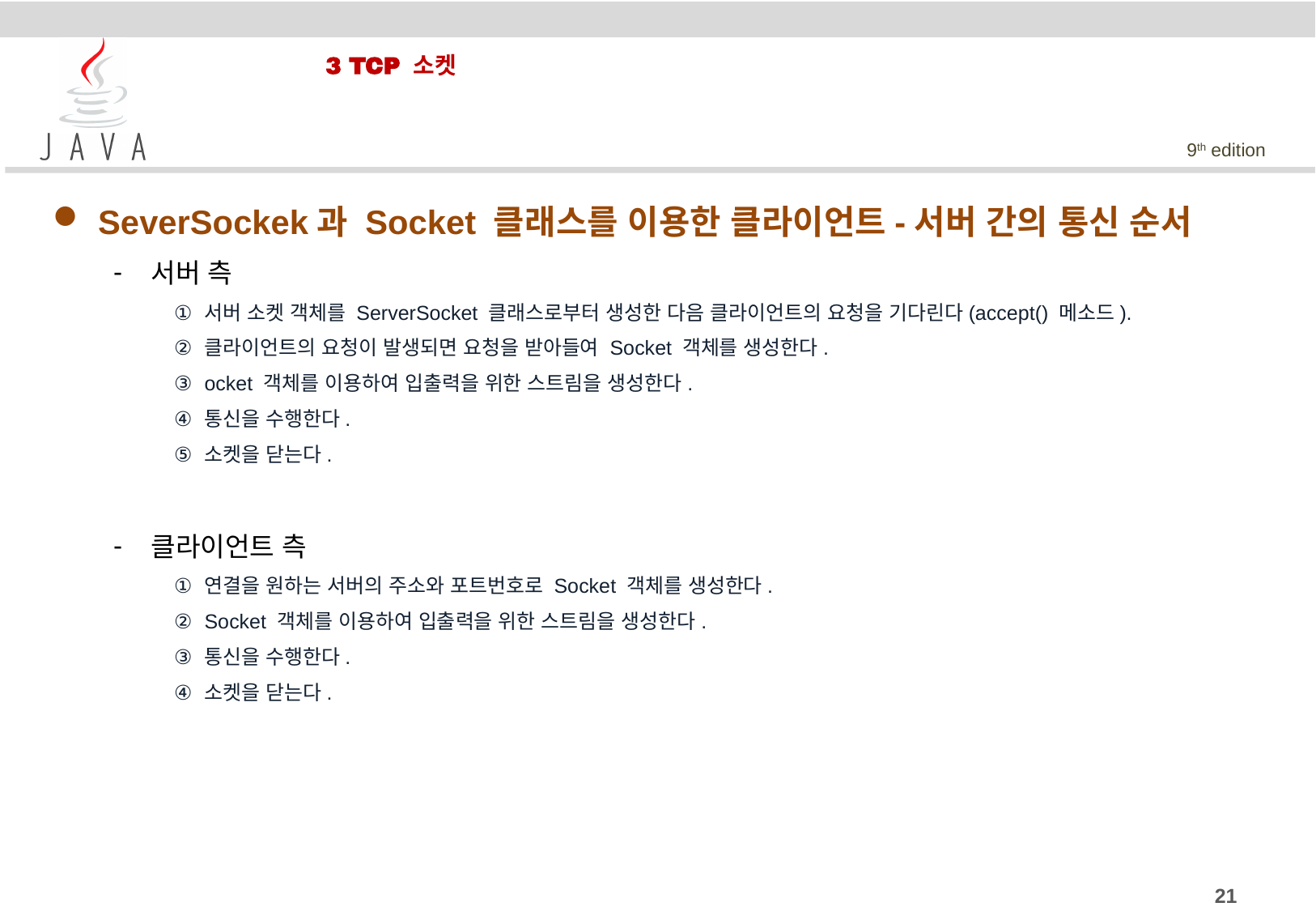

# 3 TCP 소켓
SeverSockek과 Socket 클래스를 이용한 클라이언트-서버 간의 통신 순서
서버 측
서버 소켓 객체를 ServerSocket 클래스로부터 생성한 다음 클라이언트의 요청을 기다린다(accept() 메소드).
클라이언트의 요청이 발생되면 요청을 받아들여 Socket 객체를 생성한다.
ocket 객체를 이용하여 입출력을 위한 스트림을 생성한다.
통신을 수행한다.
소켓을 닫는다.

클라이언트 측
연결을 원하는 서버의 주소와 포트번호로 Socket 객체를 생성한다.
Socket 객체를 이용하여 입출력을 위한 스트림을 생성한다.
통신을 수행한다.
소켓을 닫는다.
21